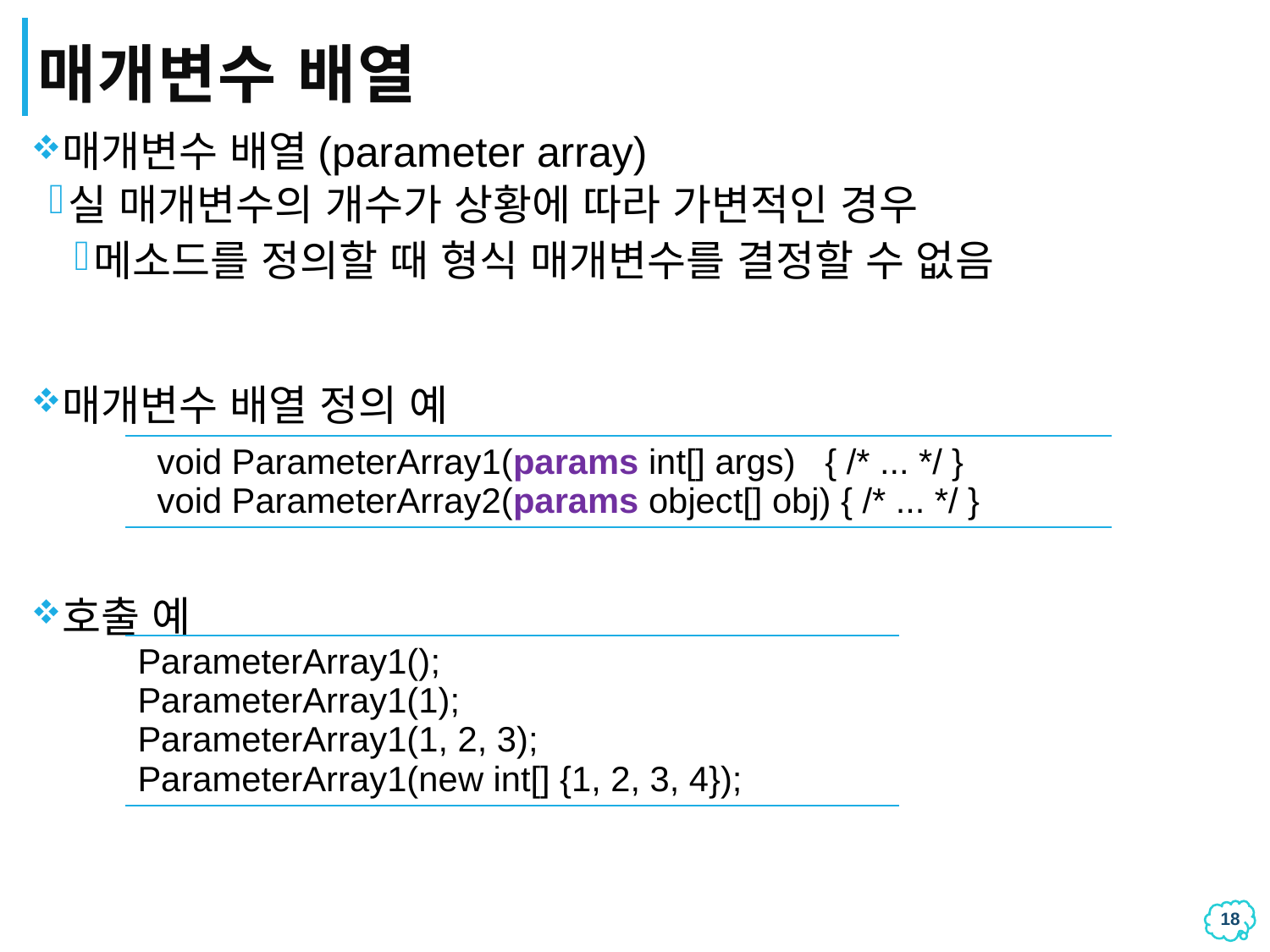

# 매개변수 배열
매개변수 배열(parameter array)
실 매개변수의 개수가 상황에 따라 가변적인 경우
메소드를 정의할 때 형식 매개변수를 결정할 수 없음

매개변수 배열 정의 예

호출 예

| void ParameterArray1(params int[] args)   { /\* ... \*/ } void ParameterArray2(params object[] obj) { /\* ... \*/ } |
| --- |
| ParameterArray1(); ParameterArray1(1); ParameterArray1(1, 2, 3); ParameterArray1(new int[] {1, 2, 3, 4}); |
| --- |
18